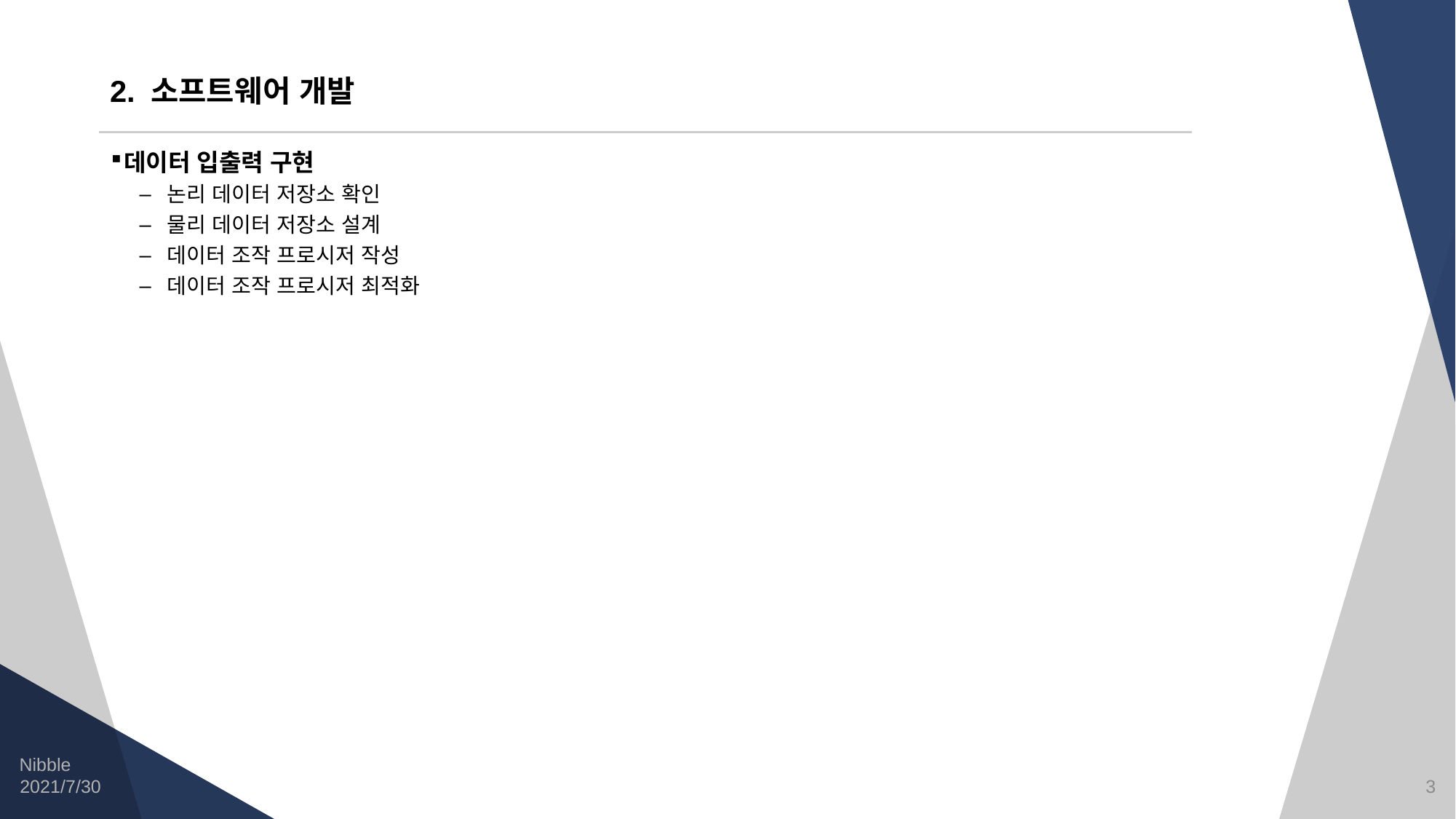

# 2. 소프트웨어 개발

데이터 입출력 구현
논리 데이터 저장소 확인
물리 데이터 저장소 설계
데이터 조작 프로시저 작성
데이터 조작 프로시저 최적화

Nibble
2021/7/30
3